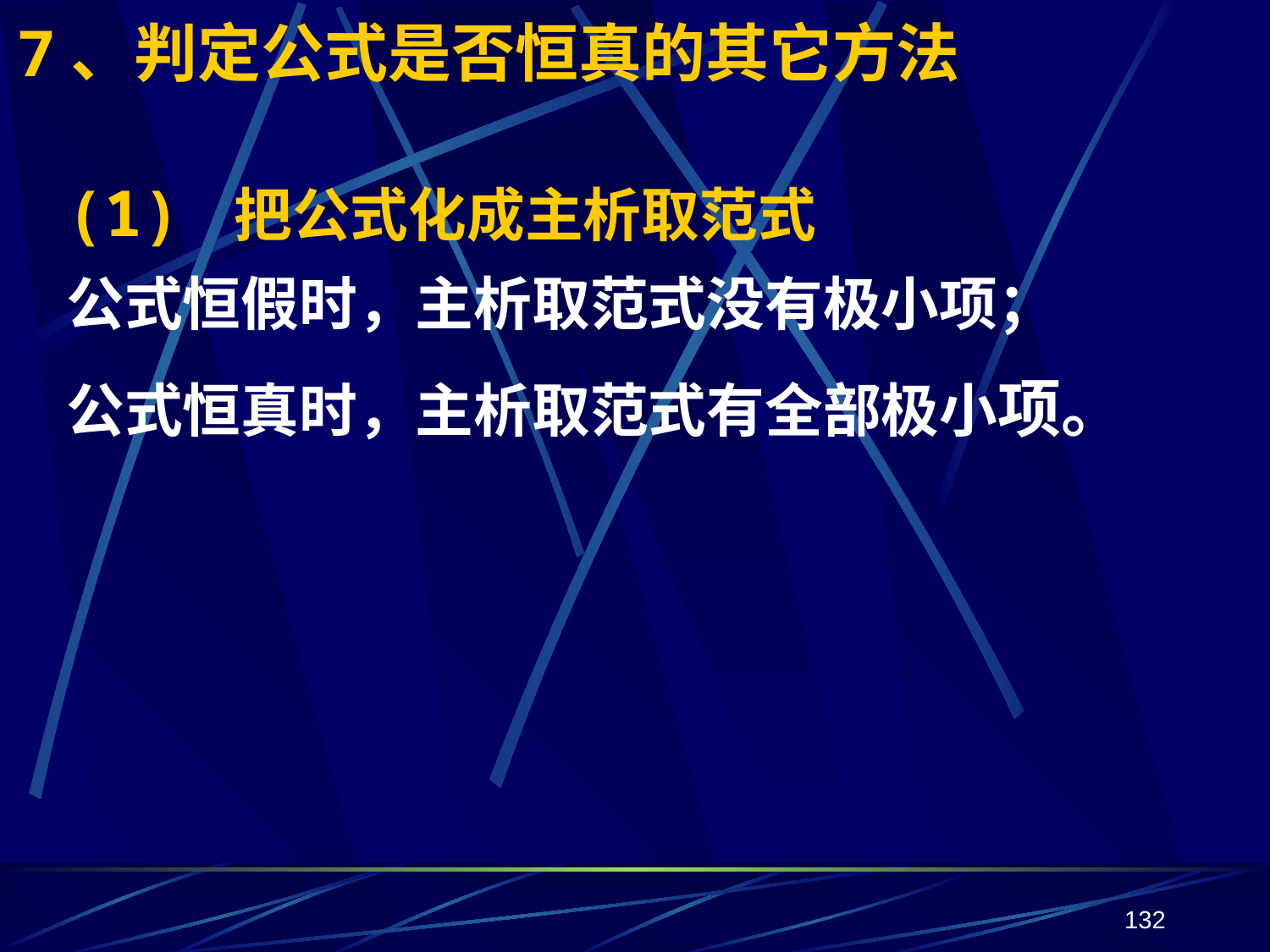

# 7、判定公式是否恒真的其它方法
(1) 把公式化成主析取范式
公式恒假时，主析取范式没有极小项；
公式恒真时，主析取范式有全部极小项。

132